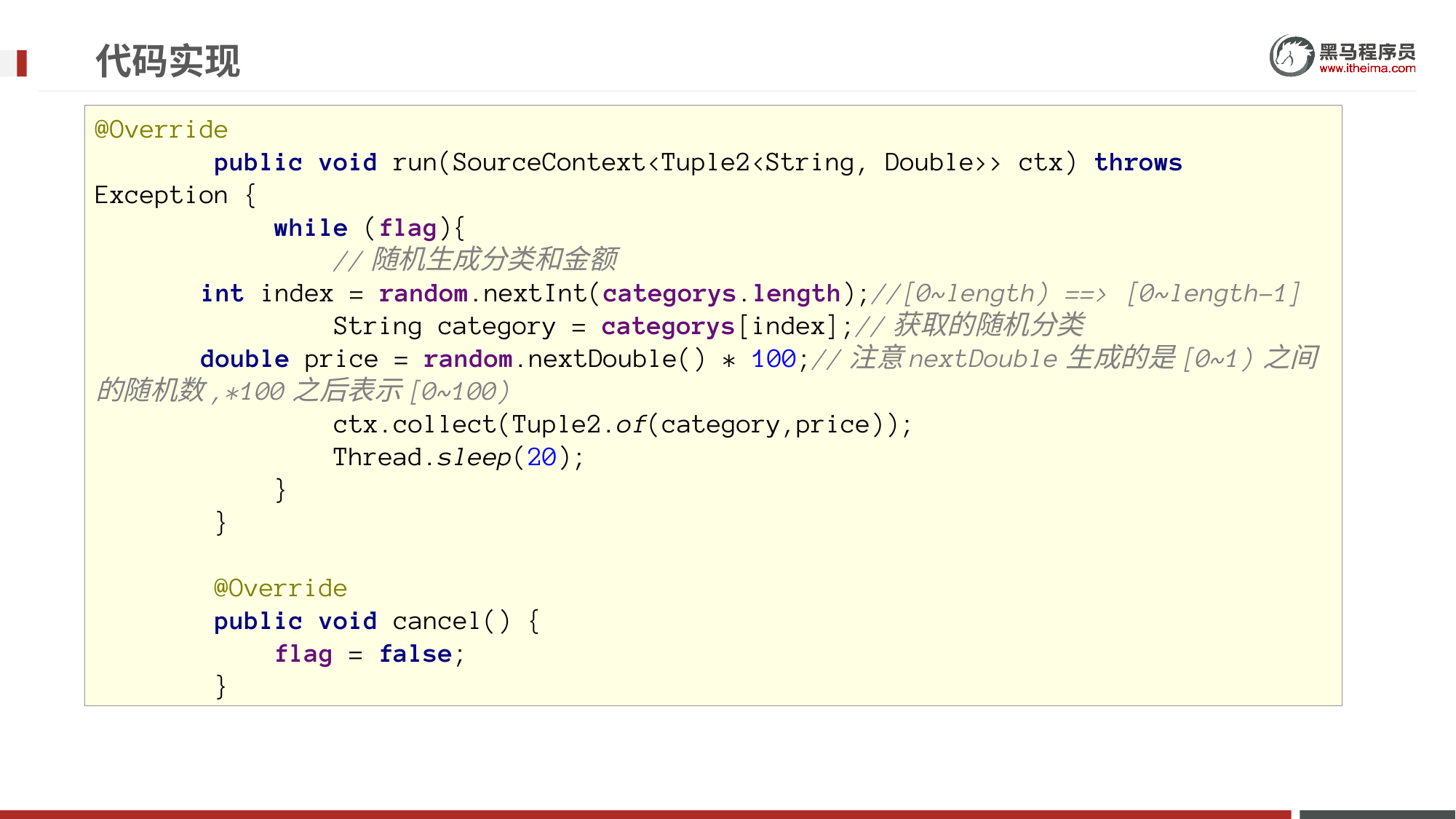

# 代码实现
@Override
        public void run(SourceContext<Tuple2<String, Double>> ctx) throws Exception {
            while (flag){
                //随机生成分类和金额
                int index = random.nextInt(categorys.length);//[0~length) ==> [0~length-1]
                String category = categorys[index];//获取的随机分类
                double price = random.nextDouble() * 100;//注意nextDouble生成的是[0~1)之间的随机数,*100之后表示[0~100)
                ctx.collect(Tuple2.of(category,price));
                Thread.sleep(20);
            }
        }
        @Override
        public void cancel() {
            flag = false;
        }